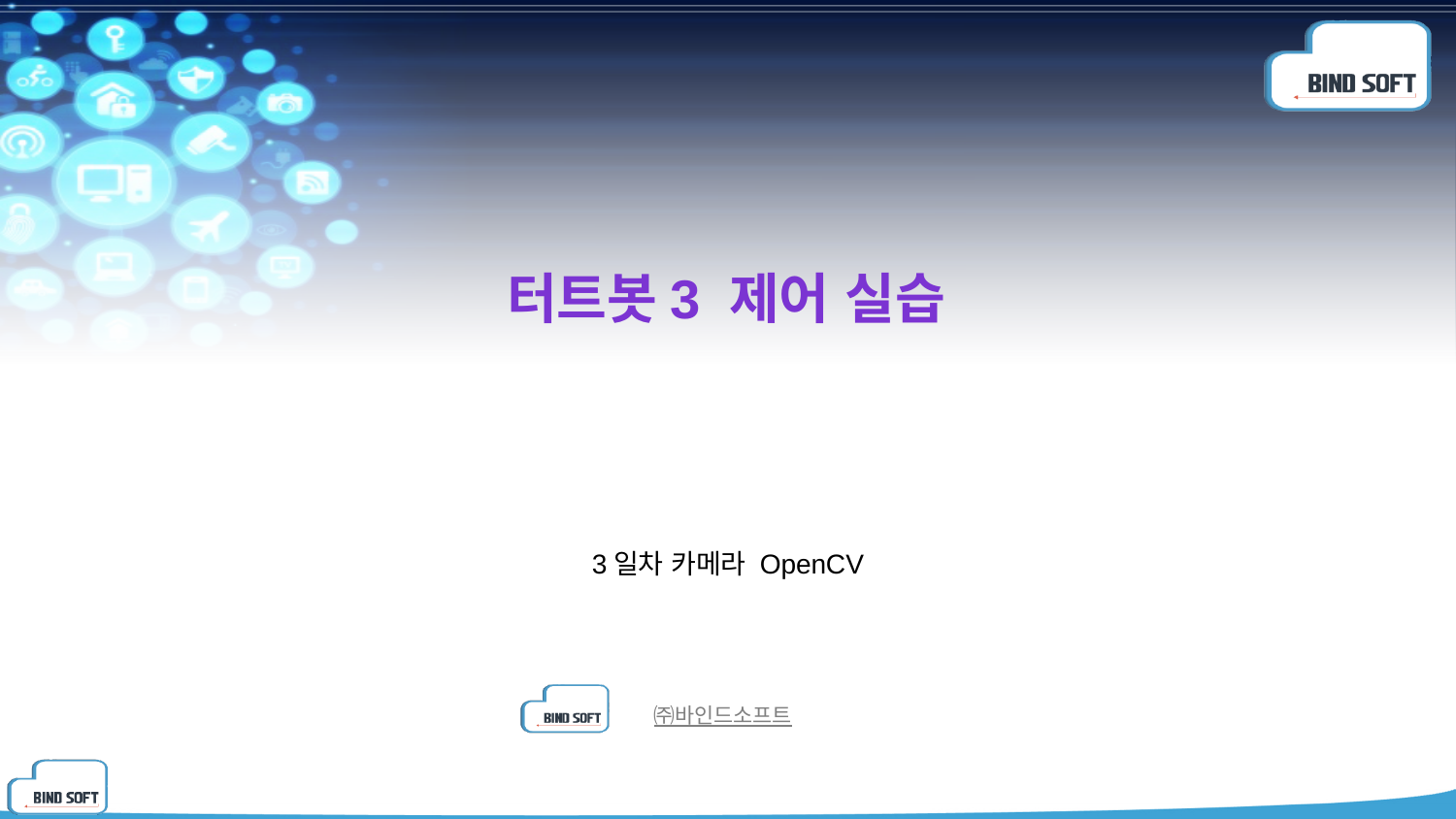

# 터트봇3 제어 실습
3일차 카메라 OpenCV